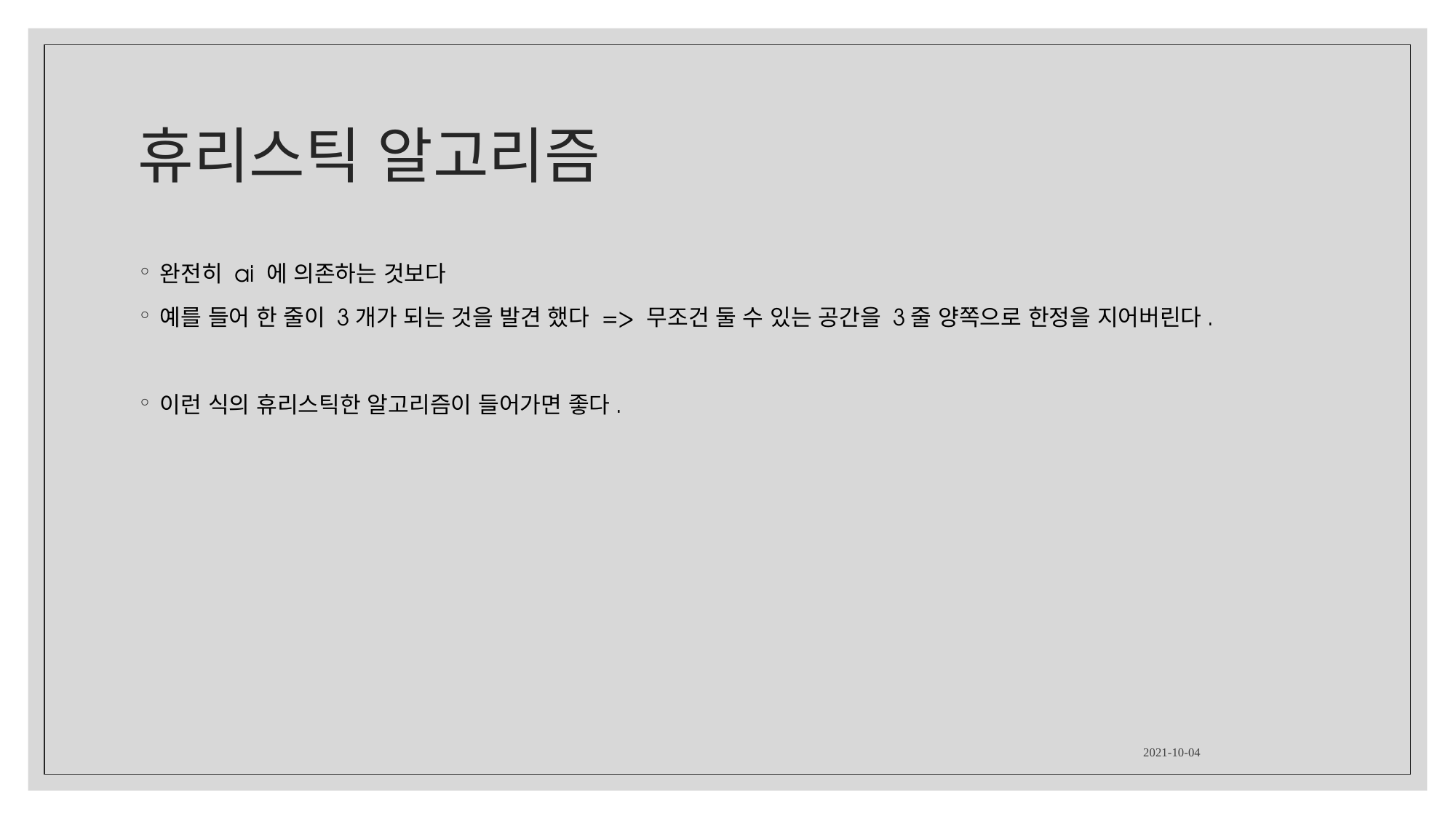

# 휴리스틱 알고리즘
완전히 ai 에 의존하는 것보다
예를 들어 한 줄이 3개가 되는 것을 발견 했다 => 무조건 둘 수 있는 공간을 3줄 양쪽으로 한정을 지어버린다.

이런 식의 휴리스틱한 알고리즘이 들어가면 좋다.
2021-10-04